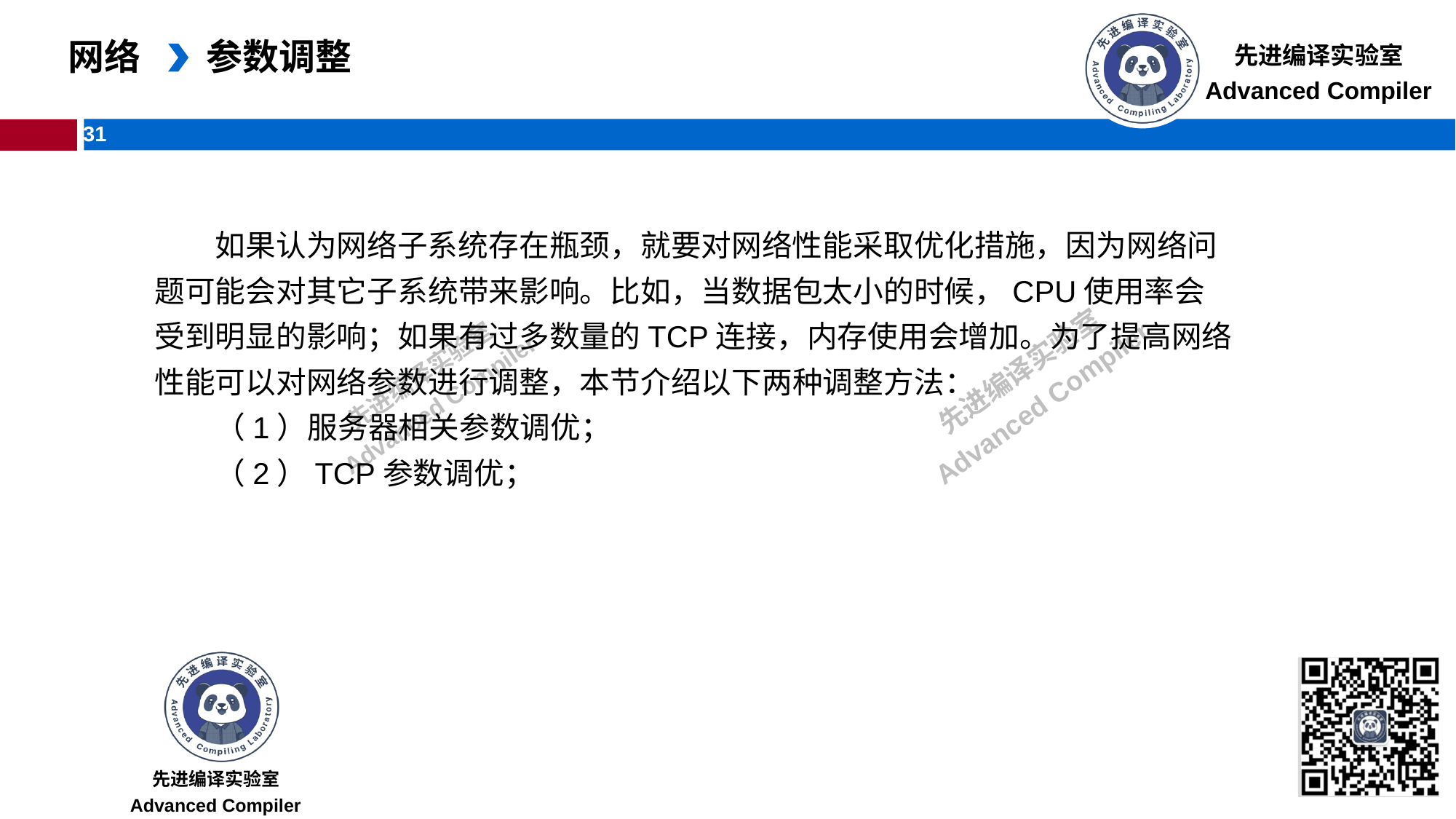

网络
参数调整

如果认为网络子系统存在瓶颈，就要对网络性能采取优化措施，因为网络问题可能会对其它子系统带来影响。比如，当数据包太小的时候，CPU使用率会受到明显的影响；如果有过多数量的TCP连接，内存使用会增加。为了提高网络性能可以对网络参数进行调整，本节介绍以下两种调整方法：
（1）服务器相关参数调优；
（2）TCP参数调优；